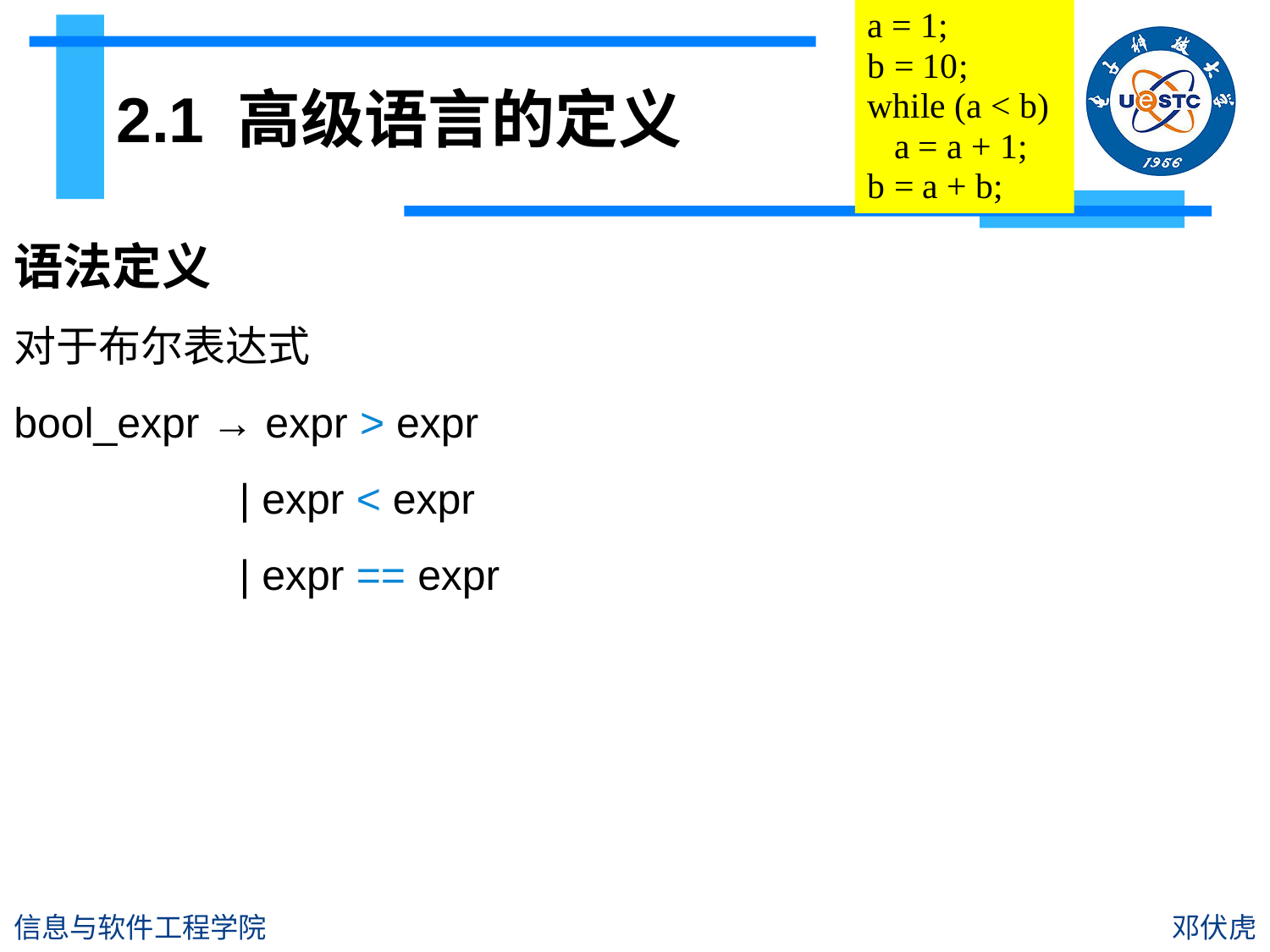

a = 1;
b = 10;
while (a < b)
   a = a + 1;
b = a + b;
# 2.1 高级语言的定义
语法定义
对于布尔表达式
bool_expr → expr > expr
                   | expr < expr
                   | expr == expr
11
信息与软件工程学院
邓伏虎